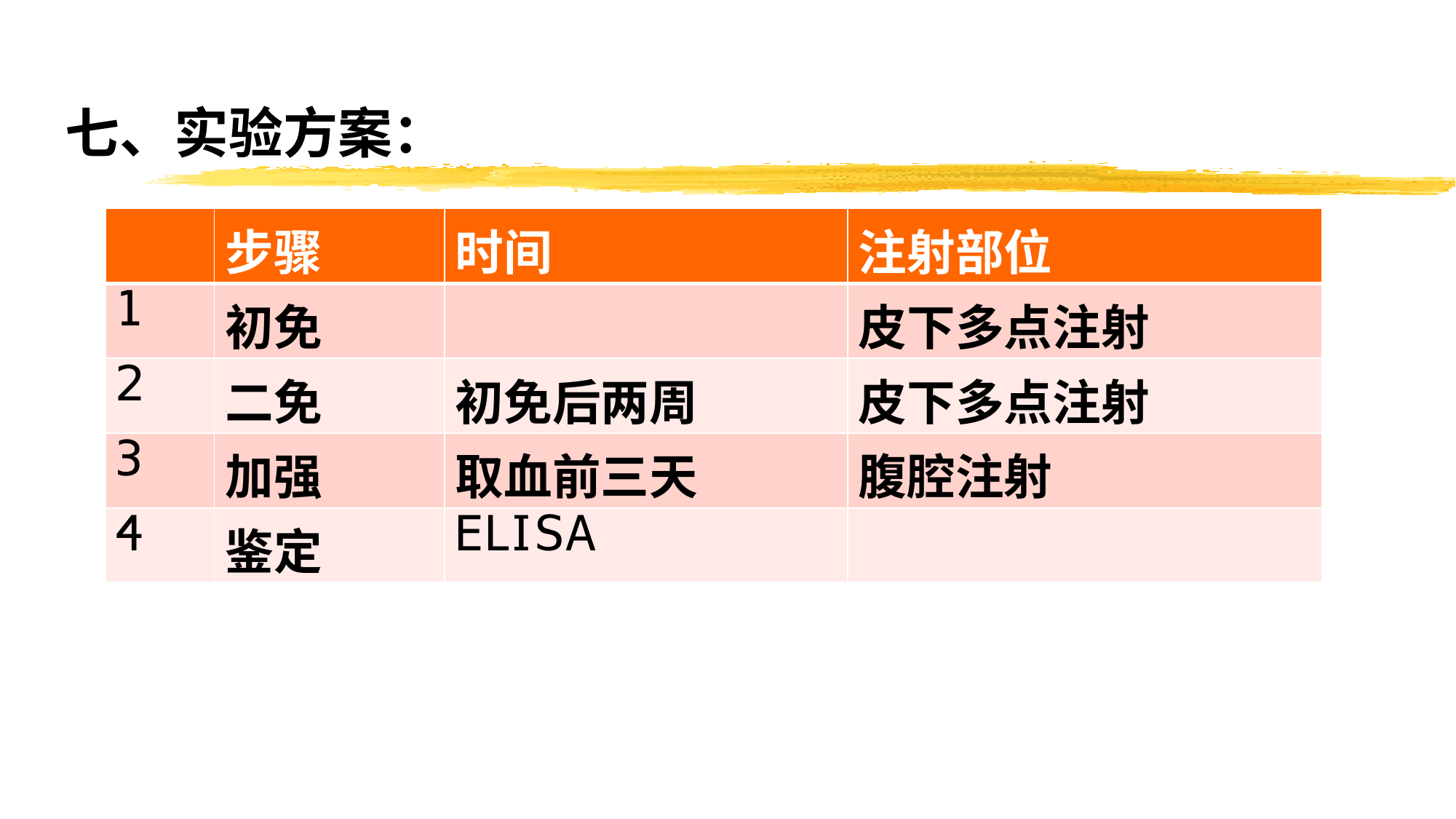

七、实验方案：
|  | 步骤 | 时间 | 注射部位 |
| --- | --- | --- | --- |
| 1 | 初免 |  | 皮下多点注射 |
| 2 | 二免 | 初免后两周 | 皮下多点注射 |
| 3 | 加强 | 取血前三天 | 腹腔注射 |
| 4 | 鉴定 | ELISA |  |